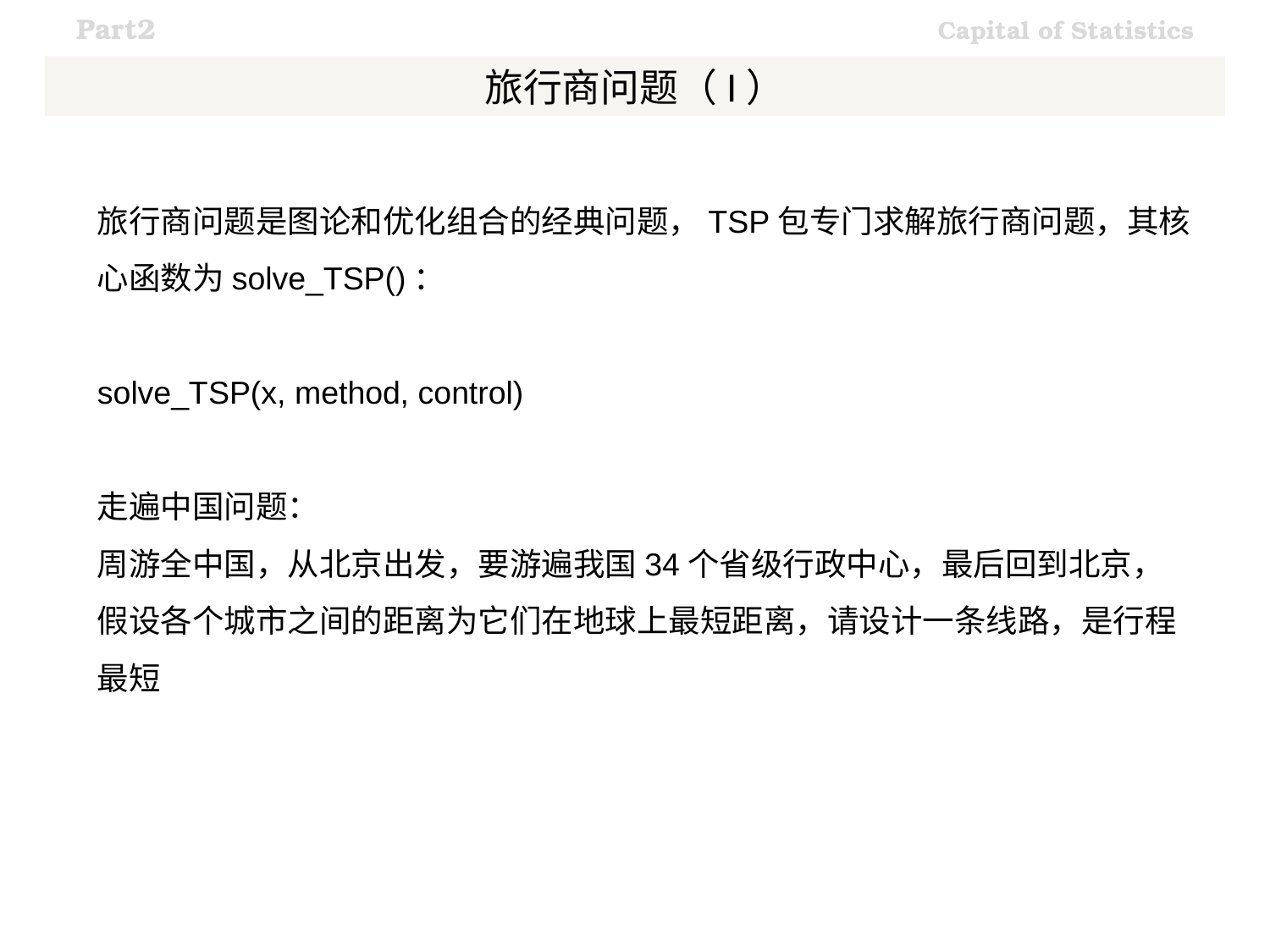

# 旅行商问题（I）
旅行商问题是图论和优化组合的经典问题，TSP包专门求解旅行商问题，其核心函数为solve_TSP()：

solve_TSP(x, method, control)

走遍中国问题：
周游全中国，从北京出发，要游遍我国34个省级行政中心，最后回到北京，假设各个城市之间的距离为它们在地球上最短距离，请设计一条线路，是行程最短